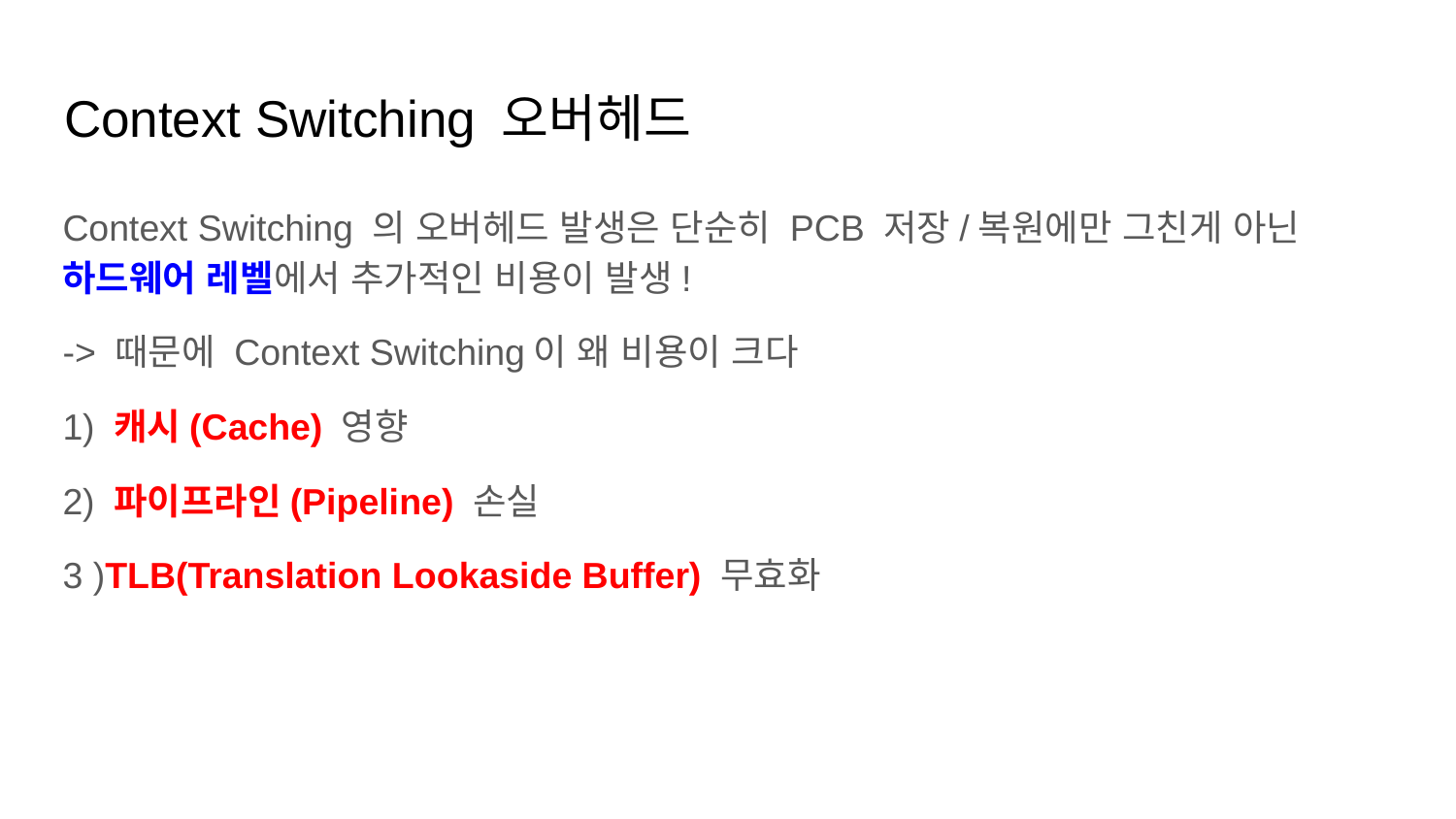

# Context Switching 오버헤드
Context Switching 의 오버헤드 발생은 단순히 PCB 저장/복원에만 그친게 아닌 하드웨어 레벨에서 추가적인 비용이 발생!
-> 때문에 Context Switching이 왜 비용이 크다
1) 캐시(Cache) 영향
2) 파이프라인(Pipeline) 손실
3 )TLB(Translation Lookaside Buffer) 무효화